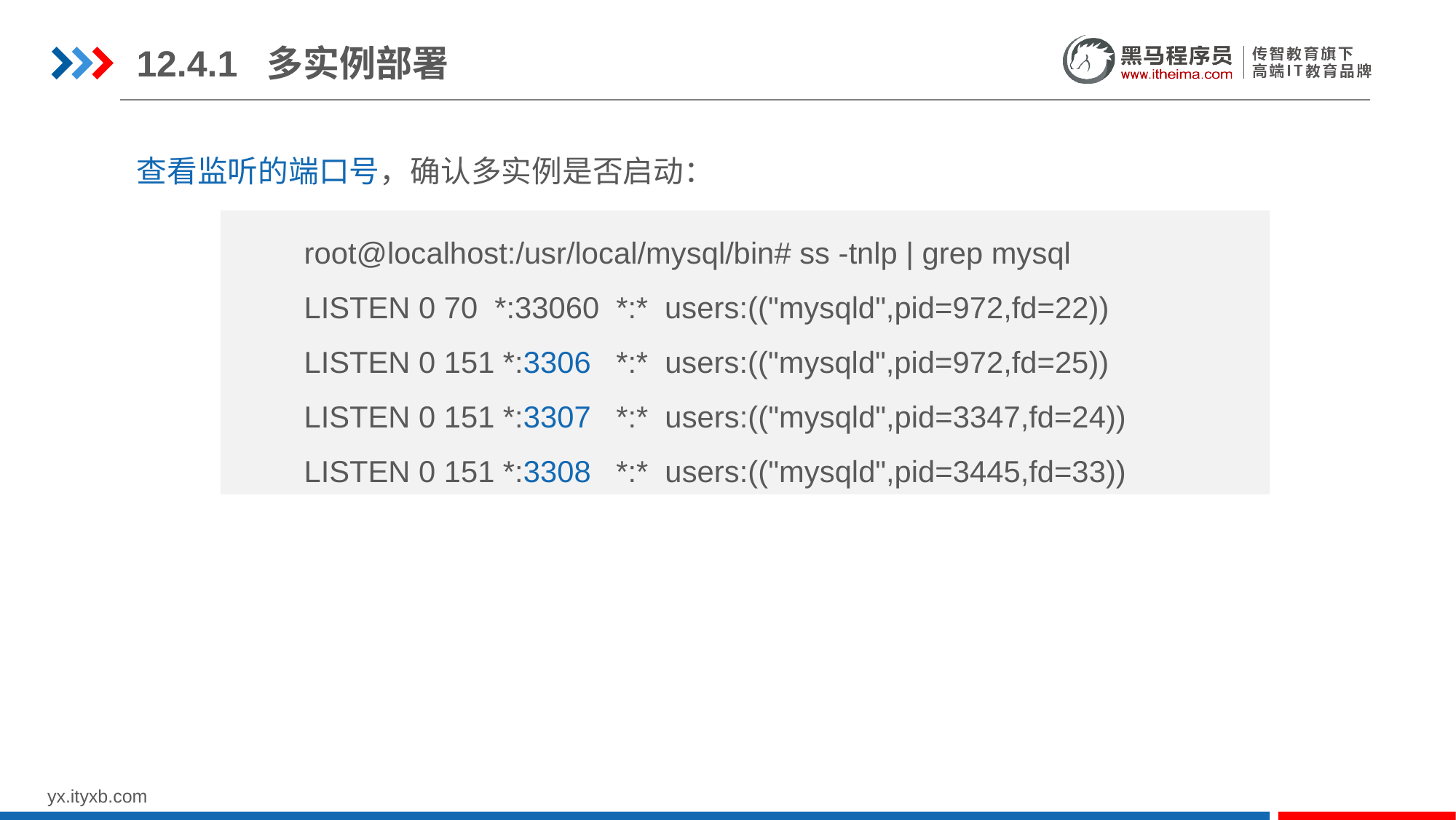

12.4.1  多实例部署
查看监听的端口号，确认多实例是否启动：
root@localhost:/usr/local/mysql/bin# ss -tnlp | grep mysql
LISTEN 0 70  *:33060  *:*  users:(("mysqld",pid=972,fd=22))
LISTEN 0 151 *:3306   *:*  users:(("mysqld",pid=972,fd=25))
LISTEN 0 151 *:3307   *:*  users:(("mysqld",pid=3347,fd=24))
LISTEN 0 151 *:3308   *:*  users:(("mysqld",pid=3445,fd=33))